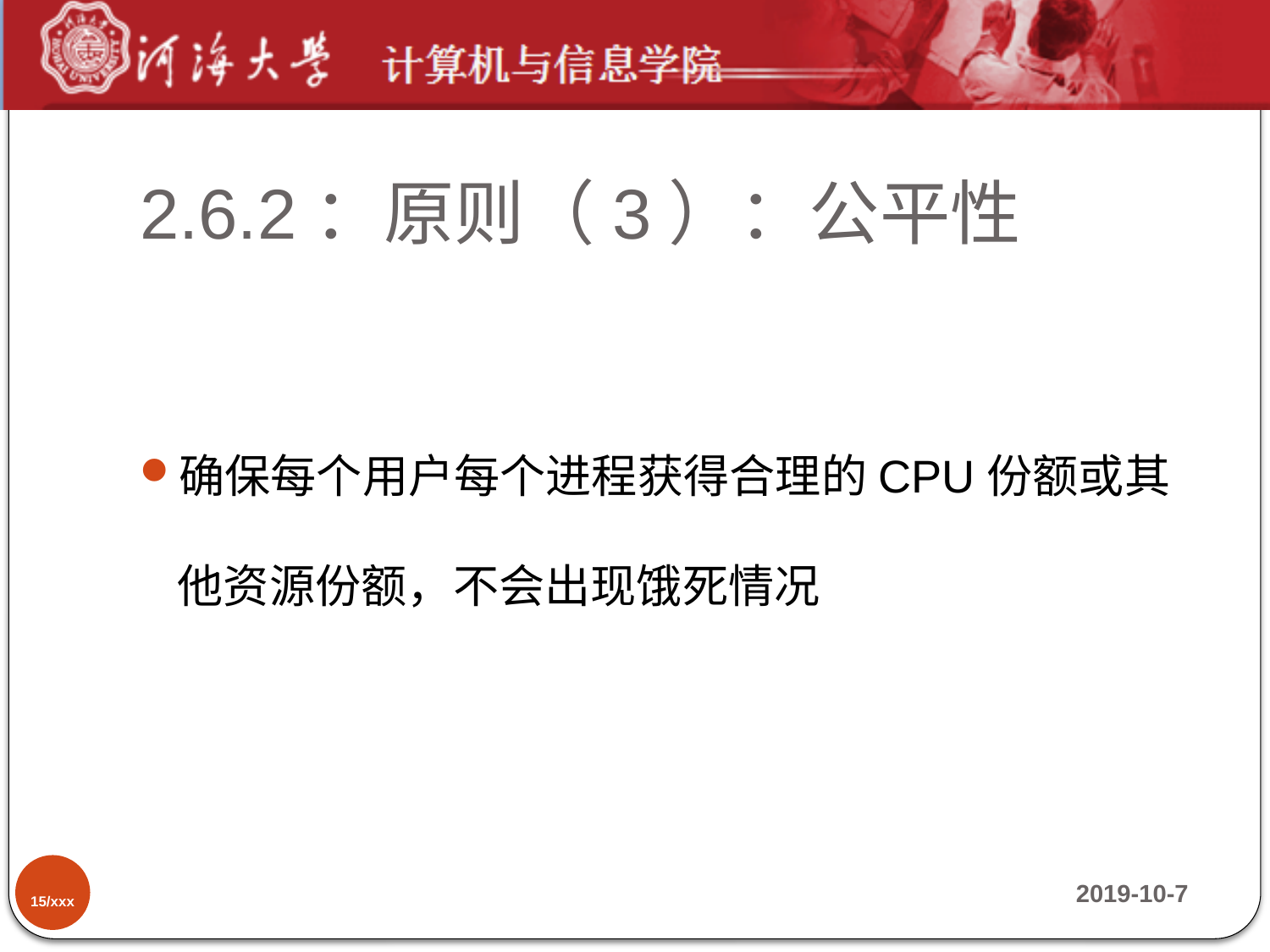

# 2.6.2：原则（3）：公平性
确保每个用户每个进程获得合理的CPU份额或其他资源份额，不会出现饿死情况

15/xxx
2019-10-7